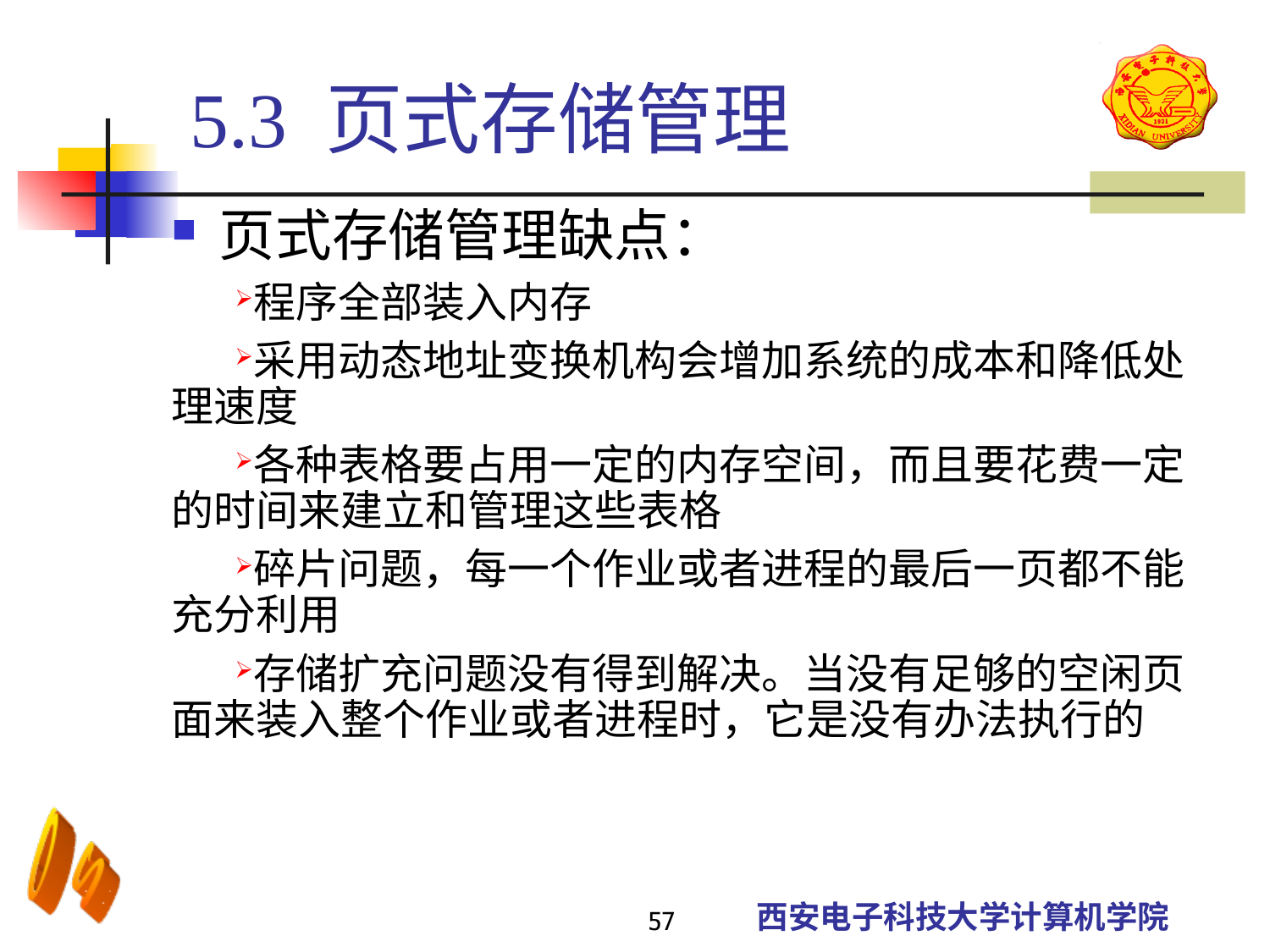

5.3 页式存储管理
页式存储管理缺点：
程序全部装入内存
采用动态地址变换机构会增加系统的成本和降低处理速度
各种表格要占用一定的内存空间，而且要花费一定的时间来建立和管理这些表格
碎片问题，每一个作业或者进程的最后一页都不能充分利用
存储扩充问题没有得到解决。当没有足够的空闲页面来装入整个作业或者进程时，它是没有办法执行的

57